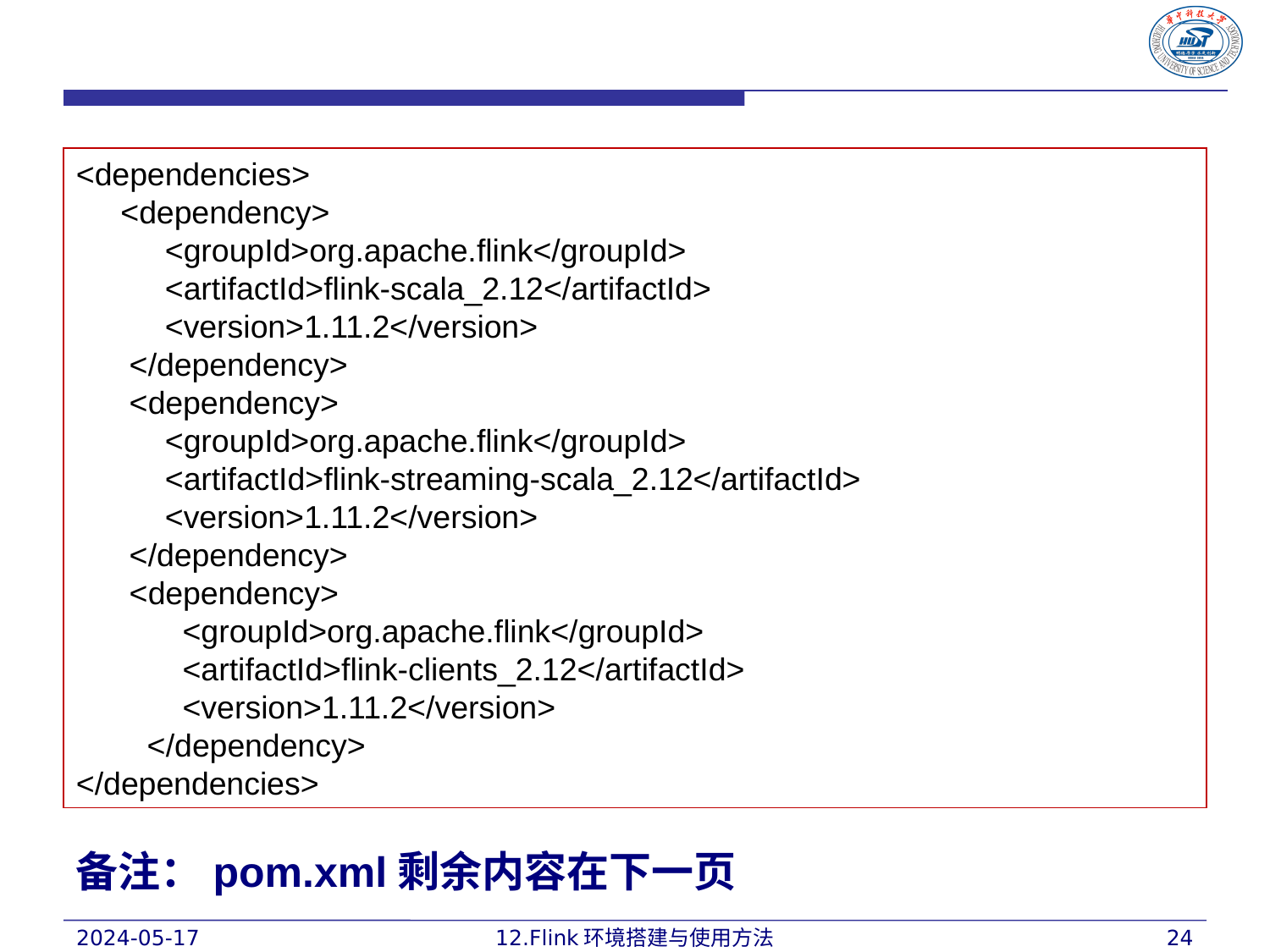

<dependencies>
     <dependency>
          <groupId>org.apache.flink</groupId>
          <artifactId>flink-scala_2.12</artifactId>
          <version>1.11.2</version>
      </dependency>
      <dependency>
          <groupId>org.apache.flink</groupId>
          <artifactId>flink-streaming-scala_2.12</artifactId>
          <version>1.11.2</version>
      </dependency>
      <dependency>
            <groupId>org.apache.flink</groupId>
            <artifactId>flink-clients_2.12</artifactId>
            <version>1.11.2</version>
        </dependency>
</dependencies>
备注：pom.xml剩余内容在下一页
2024-05-17
12.Flink环境搭建与使用方法
24